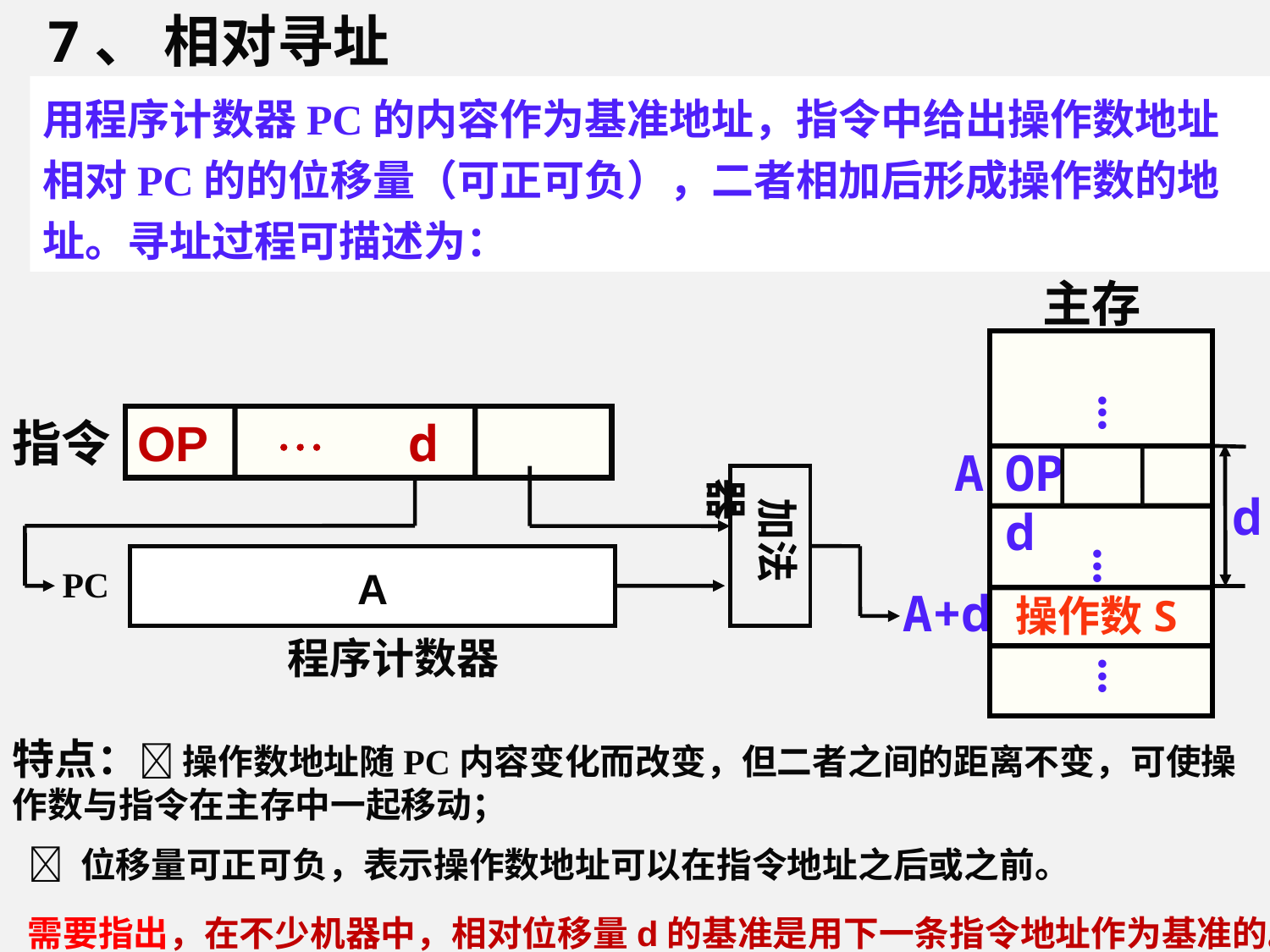

7、 相对寻址
用程序计数器PC的内容作为基准地址，指令中给出操作数地址相对PC的的位移量（可正可负），二者相加后形成操作数的地址。寻址过程可描述为：
主存

...
指令
OP     …      d

A
OP    d

 加法器

d

...

A
PC
A+d
 操作数S

程序计数器

...
特点：• 操作数地址随PC内容变化而改变，但二者之间的距离不变，可使操作数与指令在主存中一起移动；
  • 位移量可正可负，表示操作数地址可以在指令地址之后或之前。

需要指出，在不少机器中，相对位移量d的基准是用下一条指令地址作为基准的。